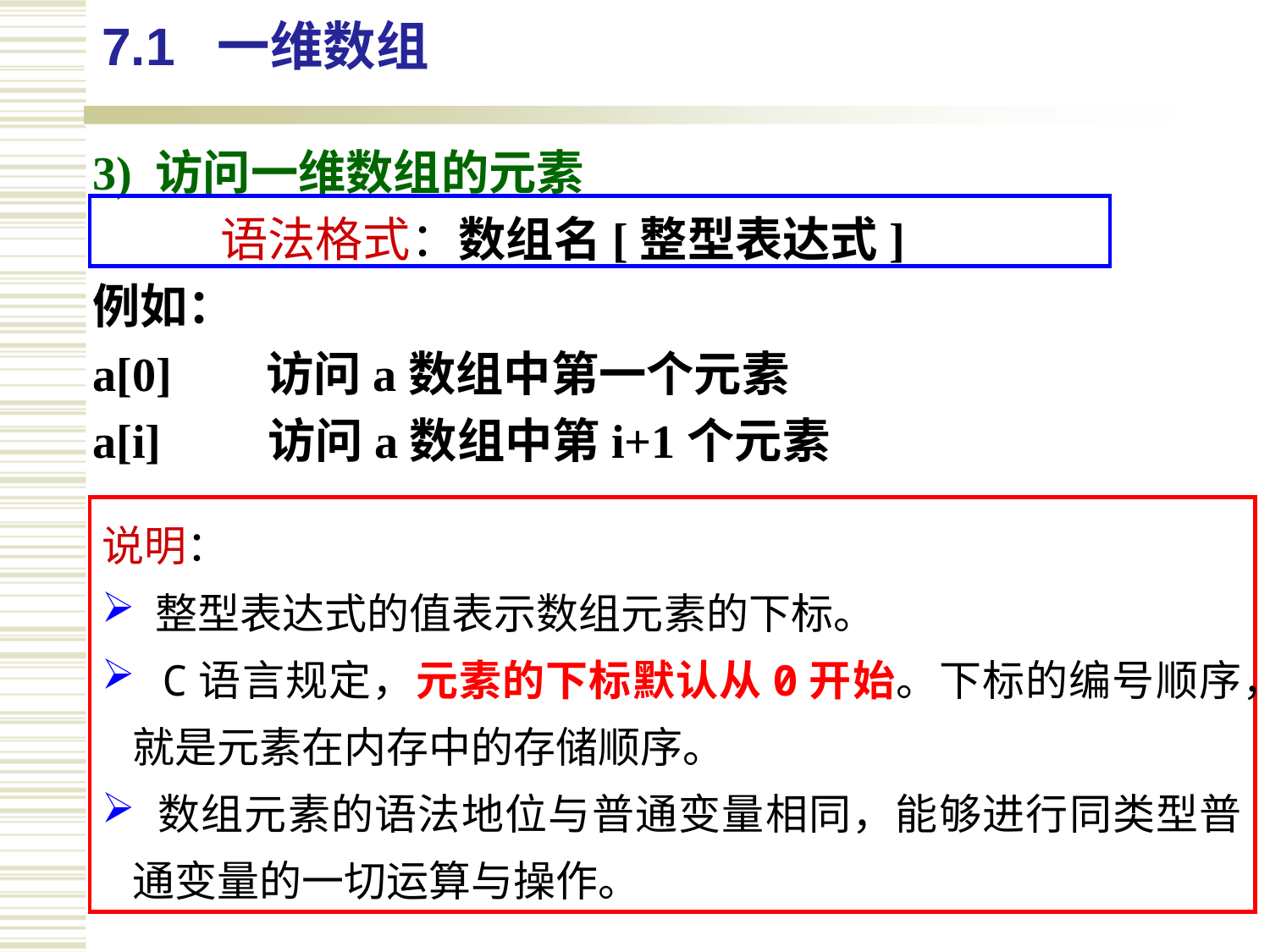

7.1  一维数组
3) 访问一维数组的元素
           语法格式：数组名[整型表达式]
例如：
a[0]       访问a数组中第一个元素
a[i]        访问a数组中第i+1个元素

说明：
 整型表达式的值表示数组元素的下标。
 C语言规定，元素的下标默认从0开始。下标的编号顺序，就是元素在内存中的存储顺序。
 数组元素的语法地位与普通变量相同，能够进行同类型普通变量的一切运算与操作。